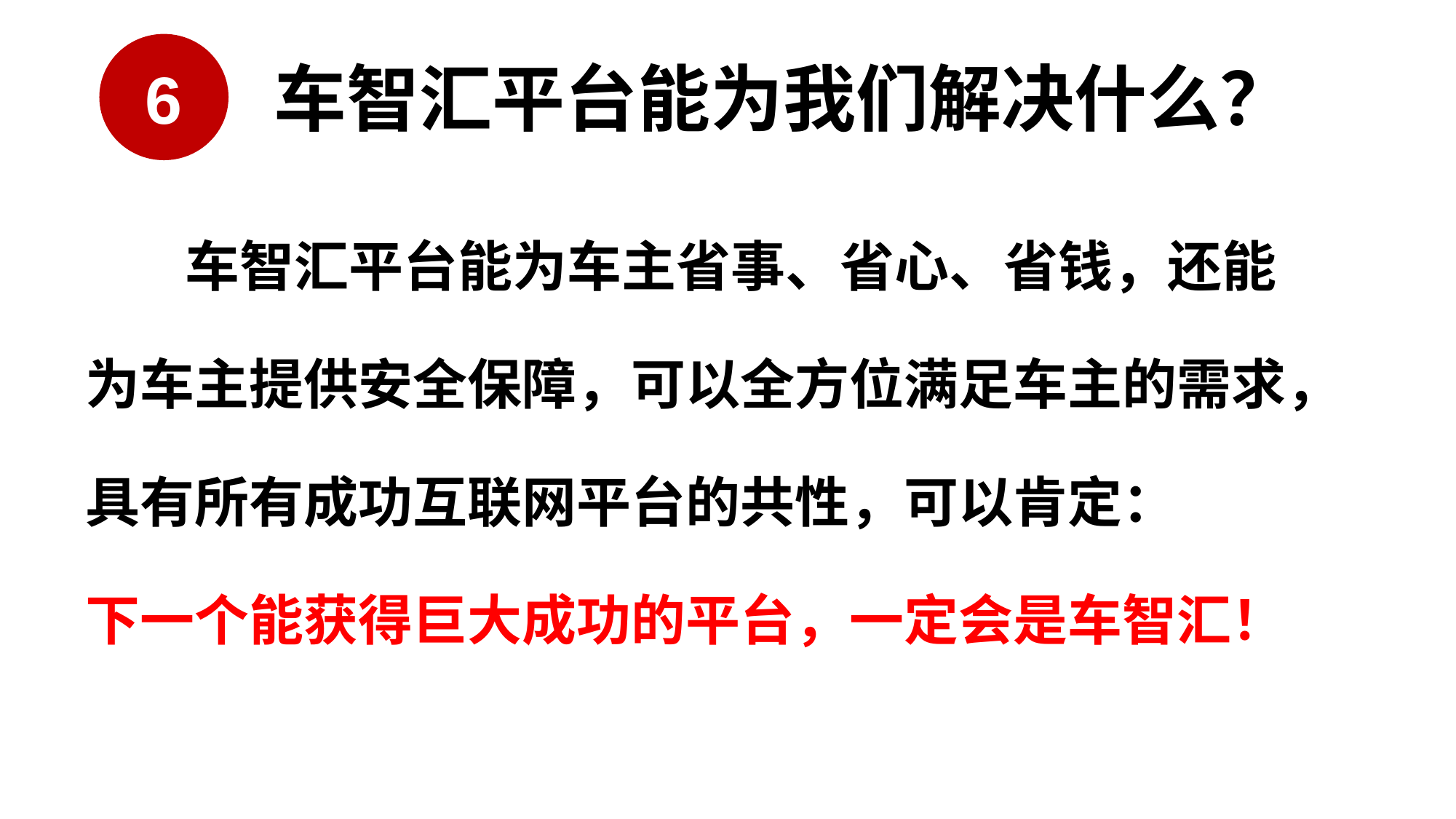

6
车智汇平台能为我们解决什么？
       车智汇平台能为车主省事、省心、省钱，还能为车主提供安全保障，可以全方位满足车主的需求，具有所有成功互联网平台的共性，可以肯定：
下一个能获得巨大成功的平台，一定会是车智汇！